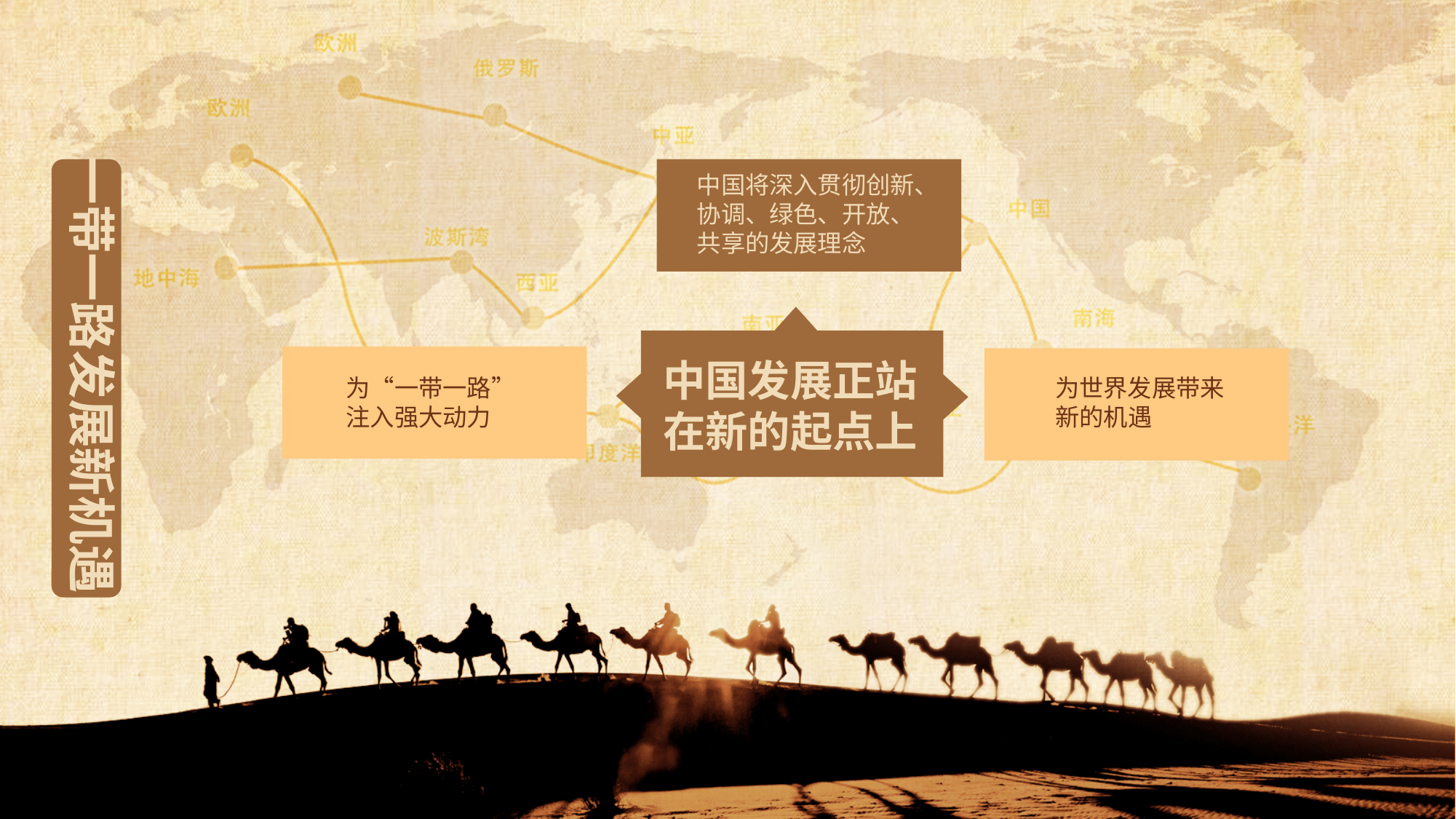

一带一路发展新机遇

中国将深入贯彻创新、协调、绿色、开放、共享的发展理念

中国发展正站在新的起点上

为“一带一路”注入强大动力

为世界发展带来新的机遇